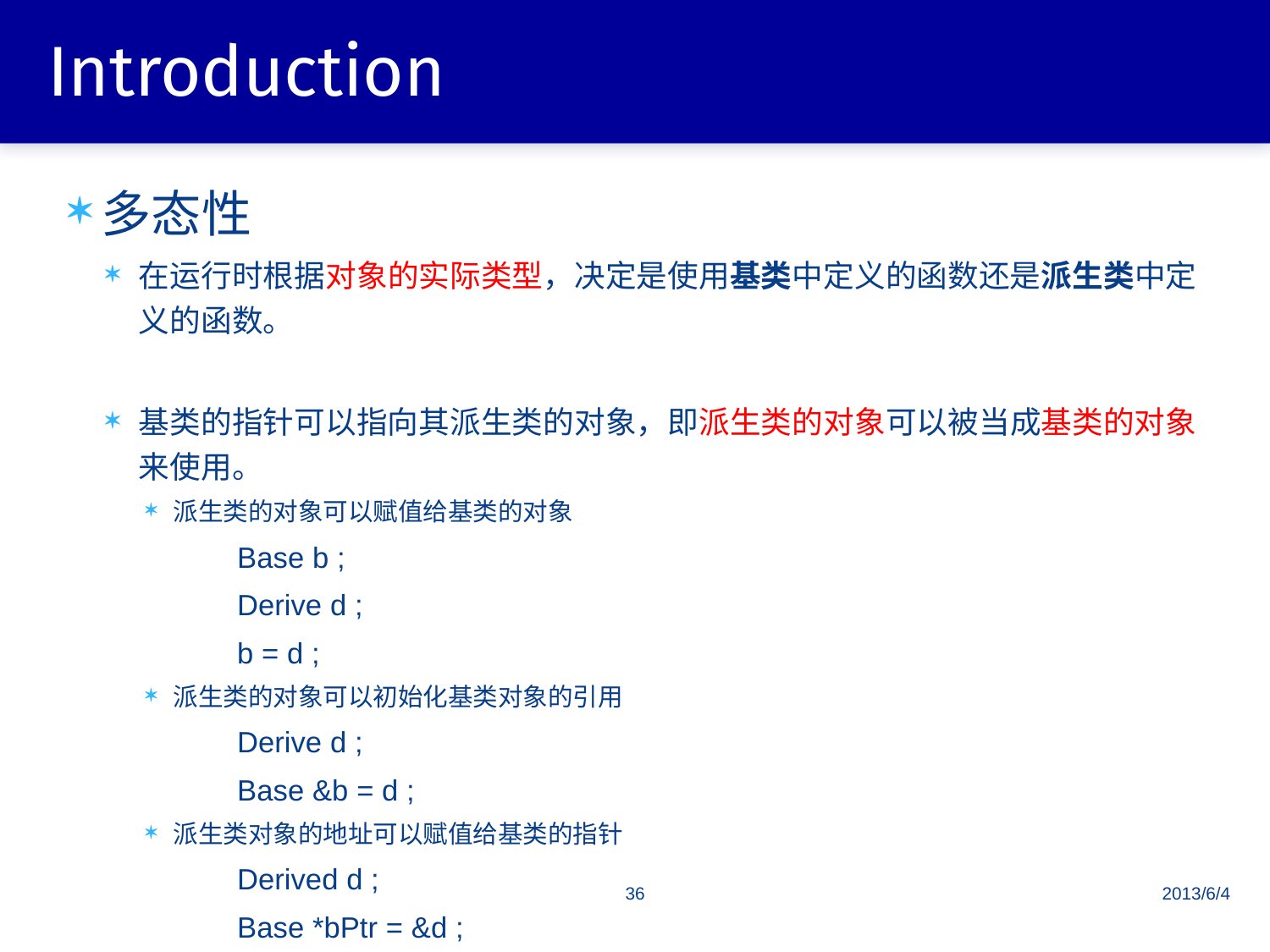

# Introduction
多态性
在运行时根据对象的实际类型，决定是使用基类中定义的函数还是派生类中定义的函数。

基类的指针可以指向其派生类的对象，即派生类的对象可以被当成基类的对象来使用。
派生类的对象可以赋值给基类的对象
Base b ;
Derive d ;
b = d ;
派生类的对象可以初始化基类对象的引用
Derive d ;
Base &b = d ;
派生类对象的地址可以赋值给基类的指针
Derived d ;
Base *bPtr = &d ;

36
2013/6/4